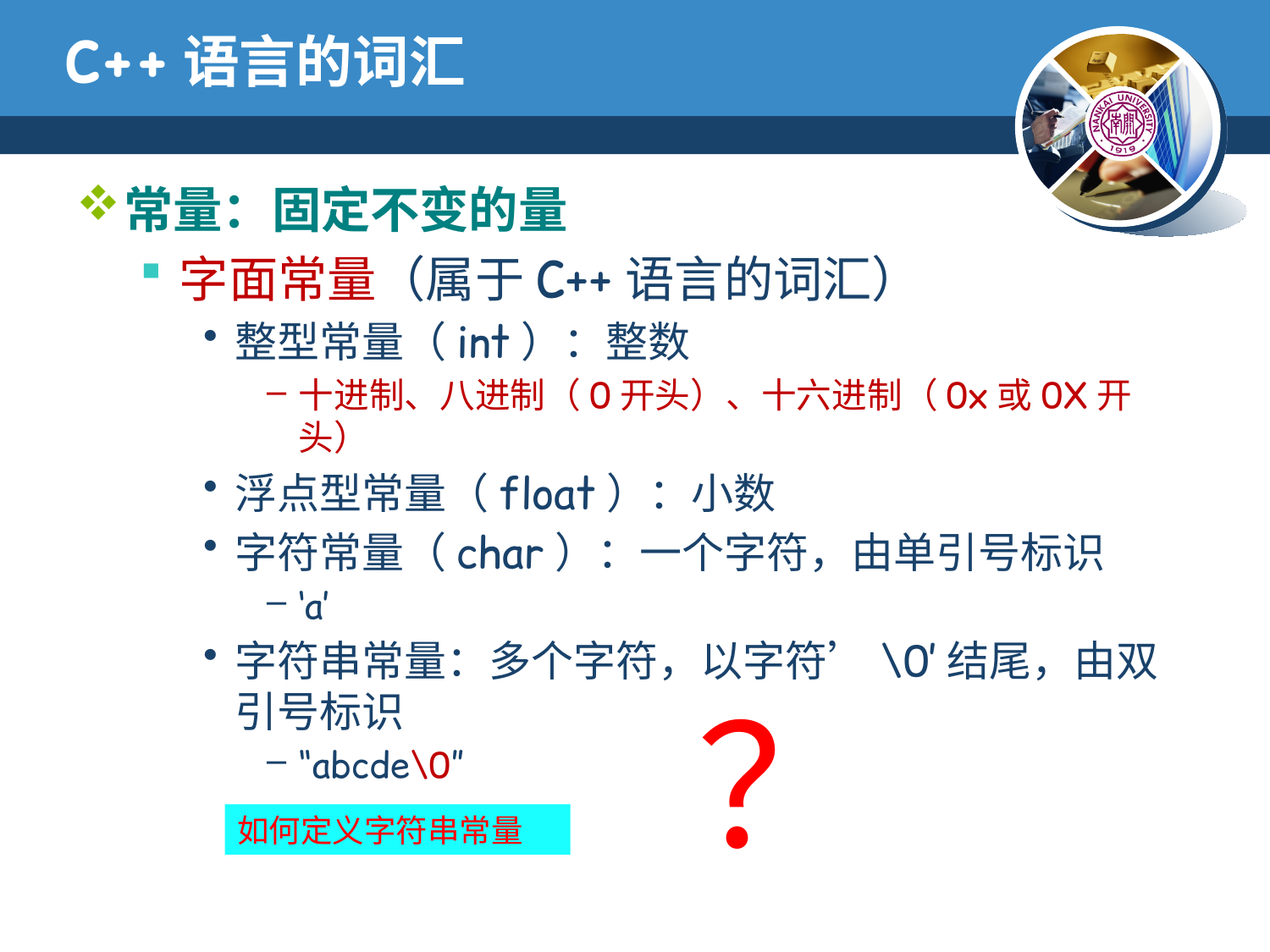

# C++语言的词汇
常量：固定不变的量
字面常量（属于C++语言的词汇）
整型常量（int）：整数
十进制、八进制（0开头）、十六进制（0x或0X开头）
浮点型常量（float）：小数
字符常量（char）：一个字符，由单引号标识
‘a’
字符串常量：多个字符，以字符’\0’结尾，由双引号标识
“abcde\0”
？
如何定义字符串常量
27